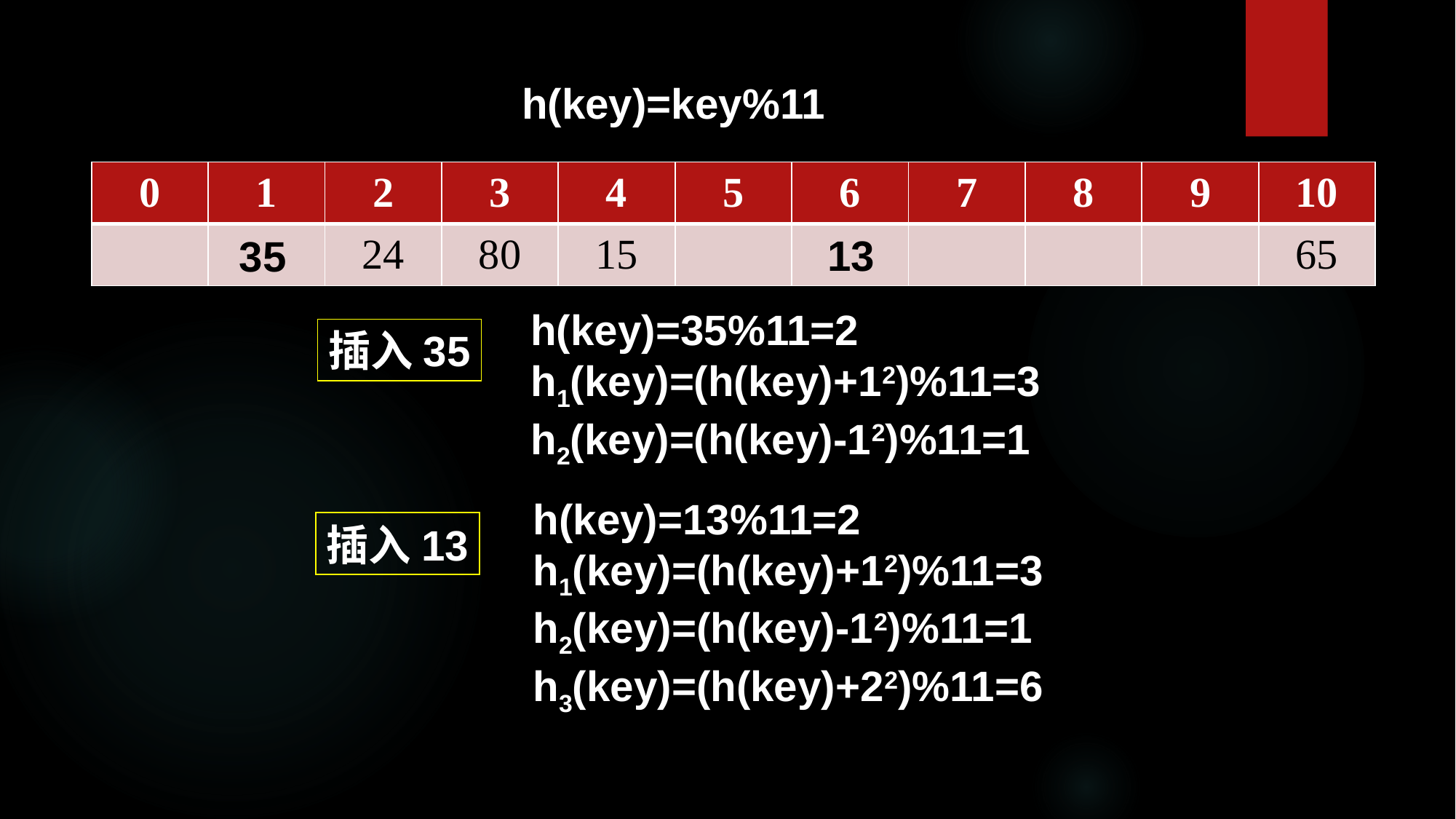

h(key)=key%11
| 0 | 1 | 2 | 3 | 4 | 5 | 6 | 7 | 8 | 9 | 10 |
| --- | --- | --- | --- | --- | --- | --- | --- | --- | --- | --- |
|  |  | 24 | 80 | 15 |  |  |  |  |  | 65 |
13
35
h(key)=35%11=2
h1(key)=(h(key)+12)%11=3
h2(key)=(h(key)-12)%11=1
插入35
h(key)=13%11=2
h1(key)=(h(key)+12)%11=3
h2(key)=(h(key)-12)%11=1
h3(key)=(h(key)+22)%11=6
插入13